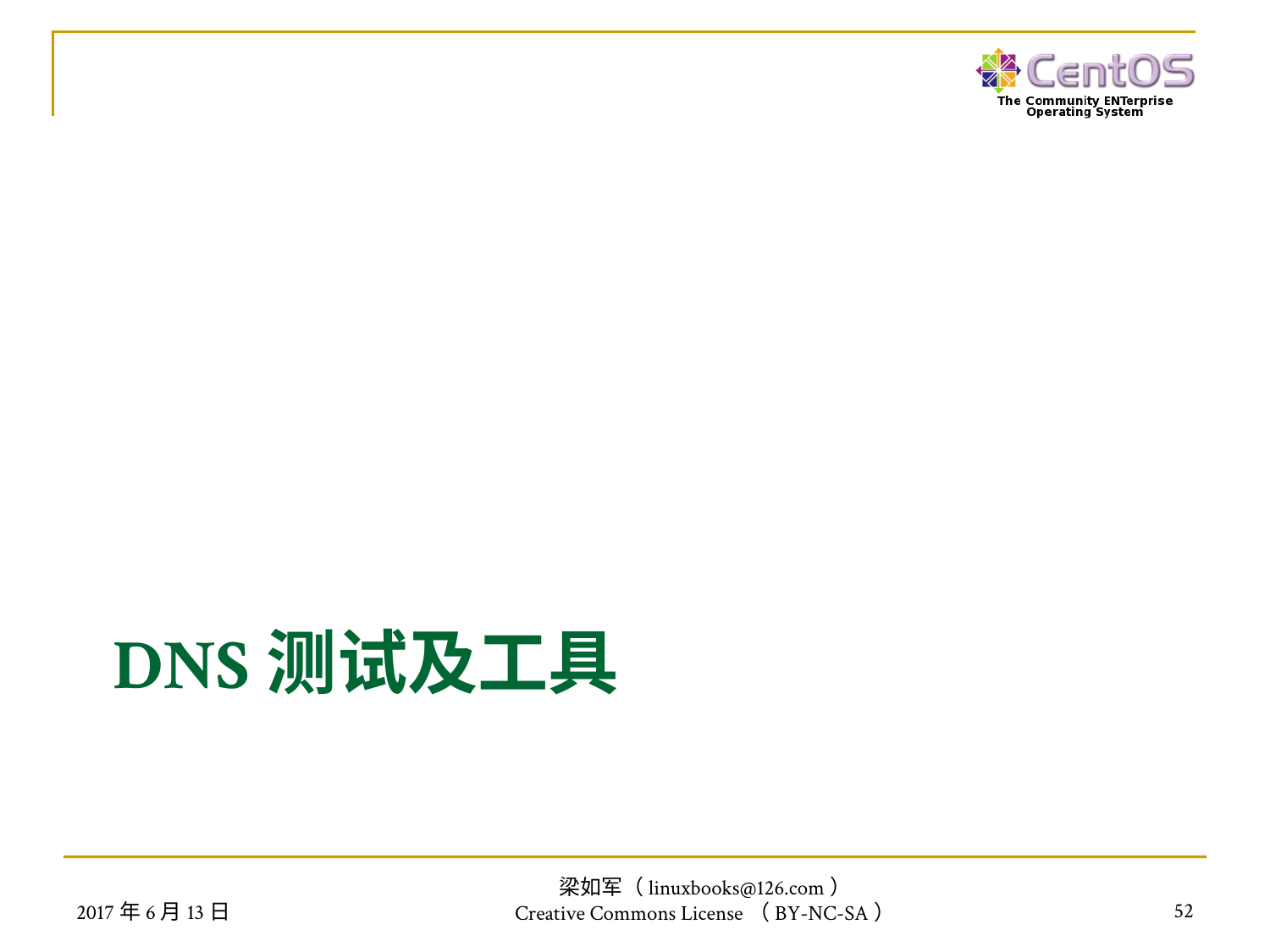

# DNS测试及工具
2017年6月13日
52
梁如军（linuxbooks@126.com）
Creative Commons License（BY-NC-SA）